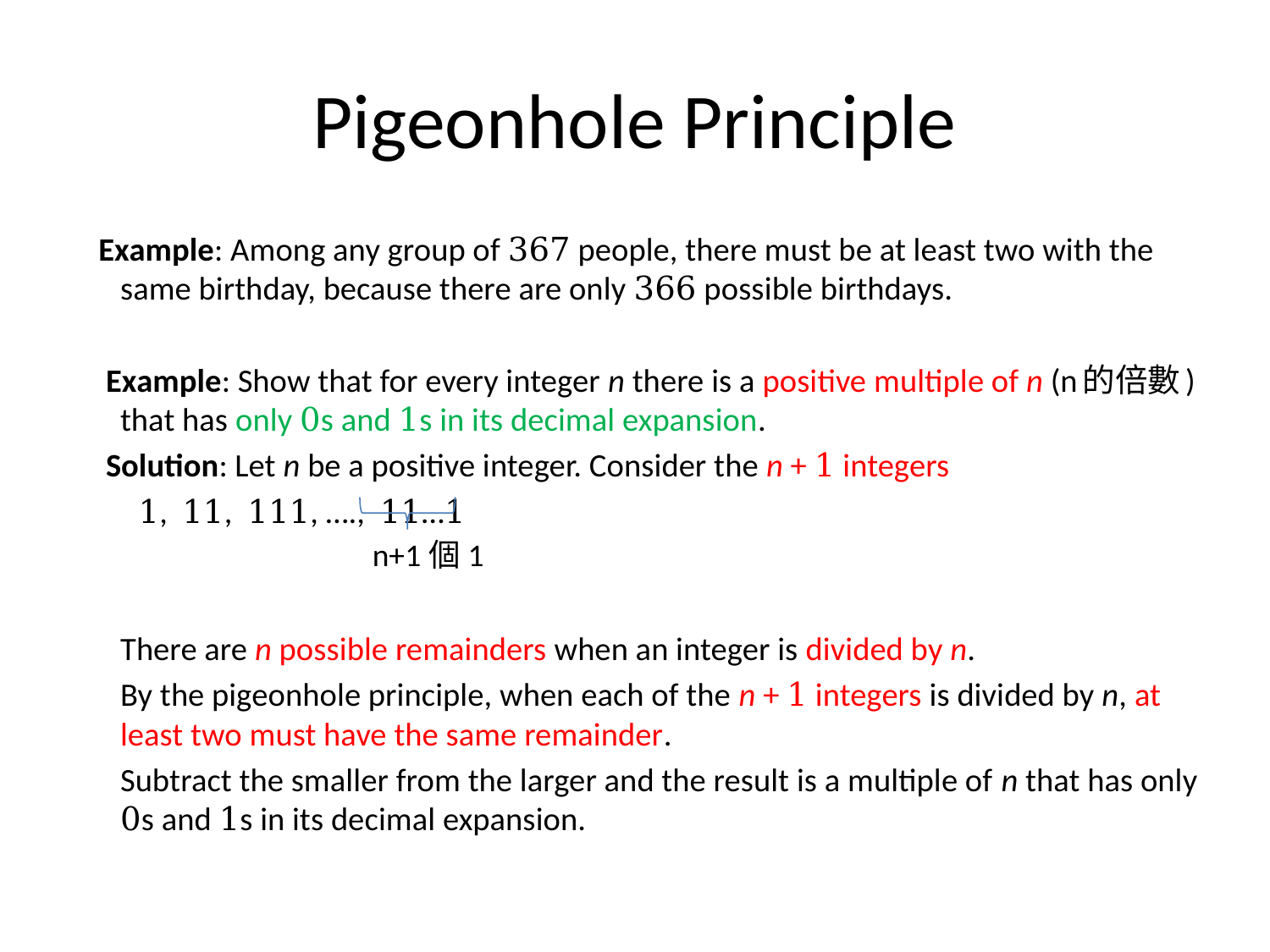

# Pigeonhole Principle
   Example: Among any group of 367 people, there must be at least two with the same birthday, because there are only 366 possible birthdays.

    Example: Show that for every integer n there is a positive multiple of n (n的倍數) that has only 0s and 1s in its decimal expansion.
    Solution: Let n be a positive integer. Consider the n + 1 integers
      1,  11,  111, ….,  11…1

	There are n possible remainders when an integer is divided by n.
	By the pigeonhole principle, when each of the n + 1 integers is divided by n, at least two must have the same remainder.
	Subtract the smaller from the larger and the result is a multiple of n that has only 0s and 1s in its decimal expansion.

n+1個1